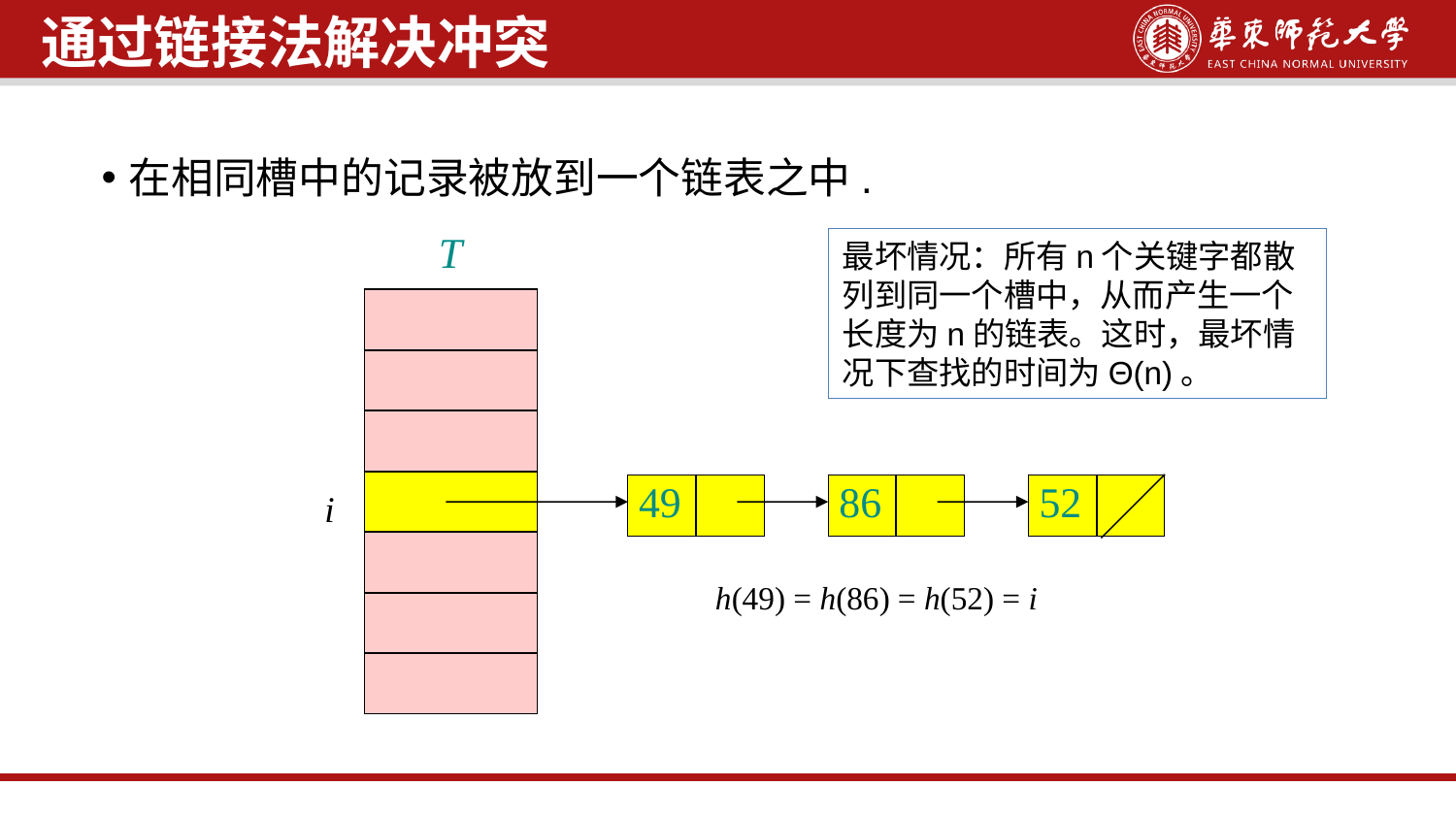

通过链接法解决冲突
在相同槽中的记录被放到一个链表之中.

| T |
| --- |
|  |
|  |
|  |
|  |
|  |
|  |
|  |
最坏情况：所有n个关键字都散列到同一个槽中，从而产生一个长度为n的链表。这时，最坏情况下查找的时间为Θ(n)。
| 49 |  |
| --- | --- |
| 86 |  |
| --- | --- |
| 52 |  |
| --- | --- |

i

h(49) = h(86) = h(52) = i